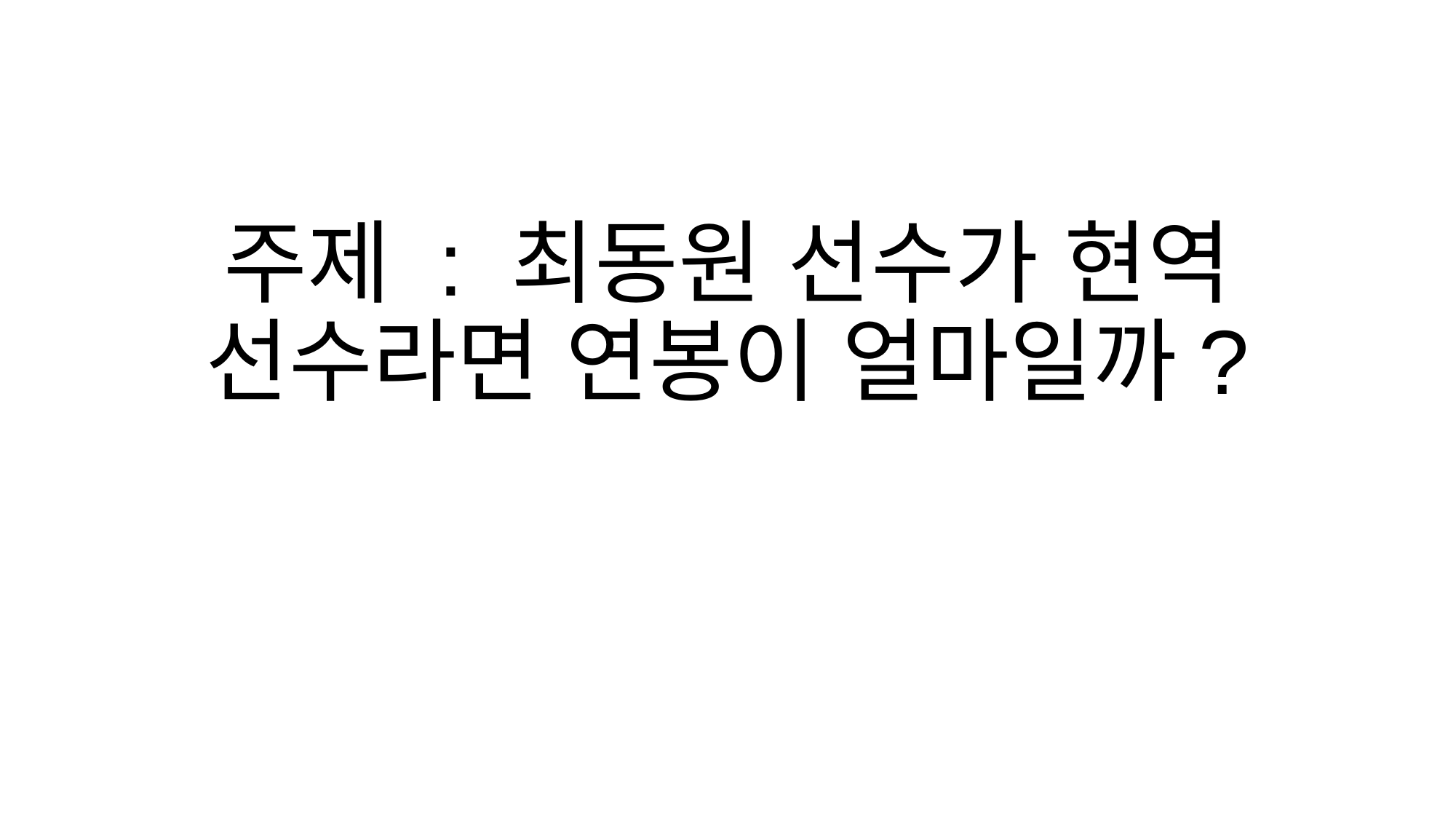

# 주제 : 최동원 선수가 현역 선수라면 연봉이 얼마일까?